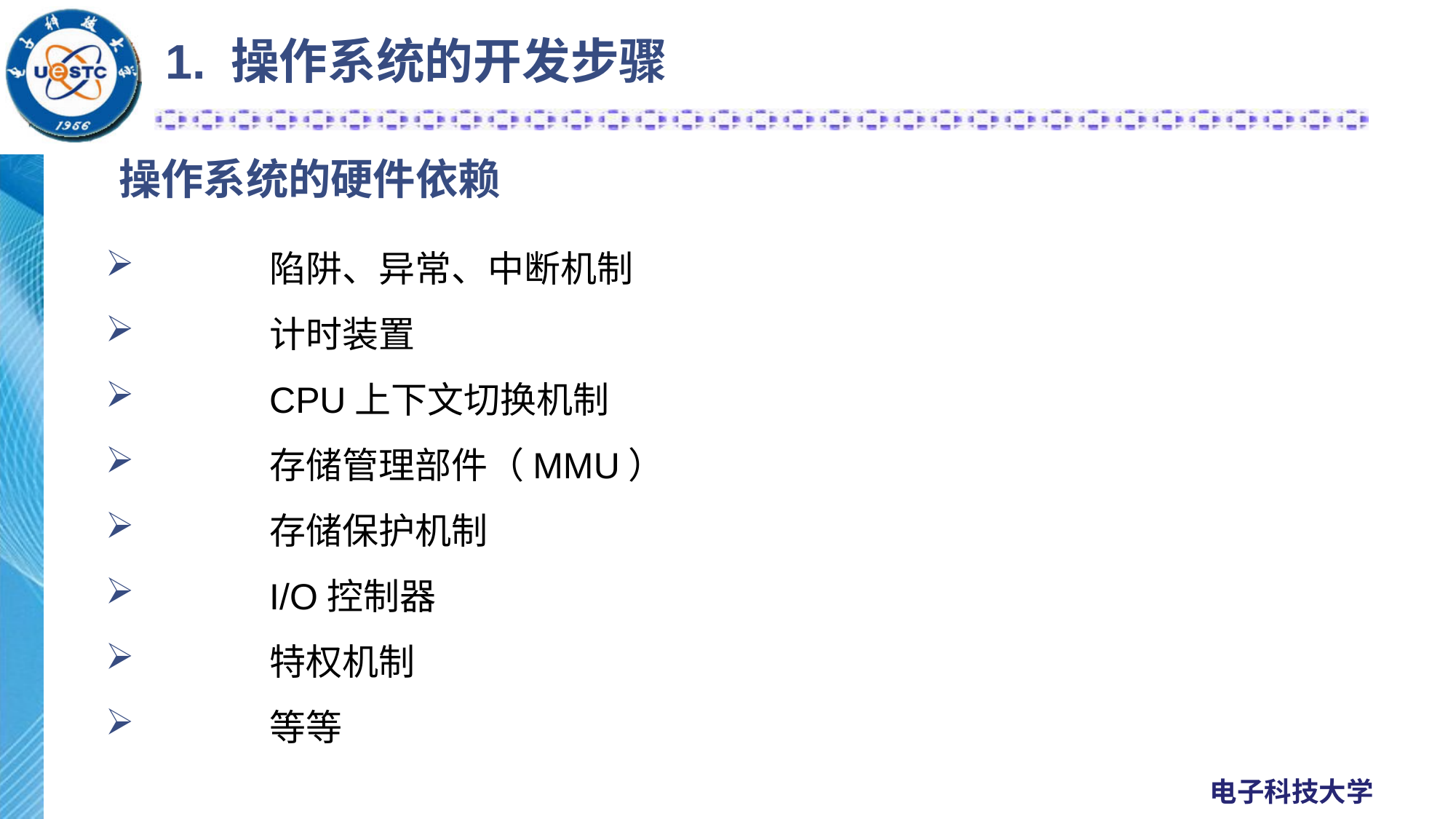

1. 操作系统的开发步骤
# 操作系统的硬件依赖
	陷阱、异常、中断机制
	计时装置
	CPU上下文切换机制
	存储管理部件（MMU）
	存储保护机制
	I/O控制器
	特权机制
	等等